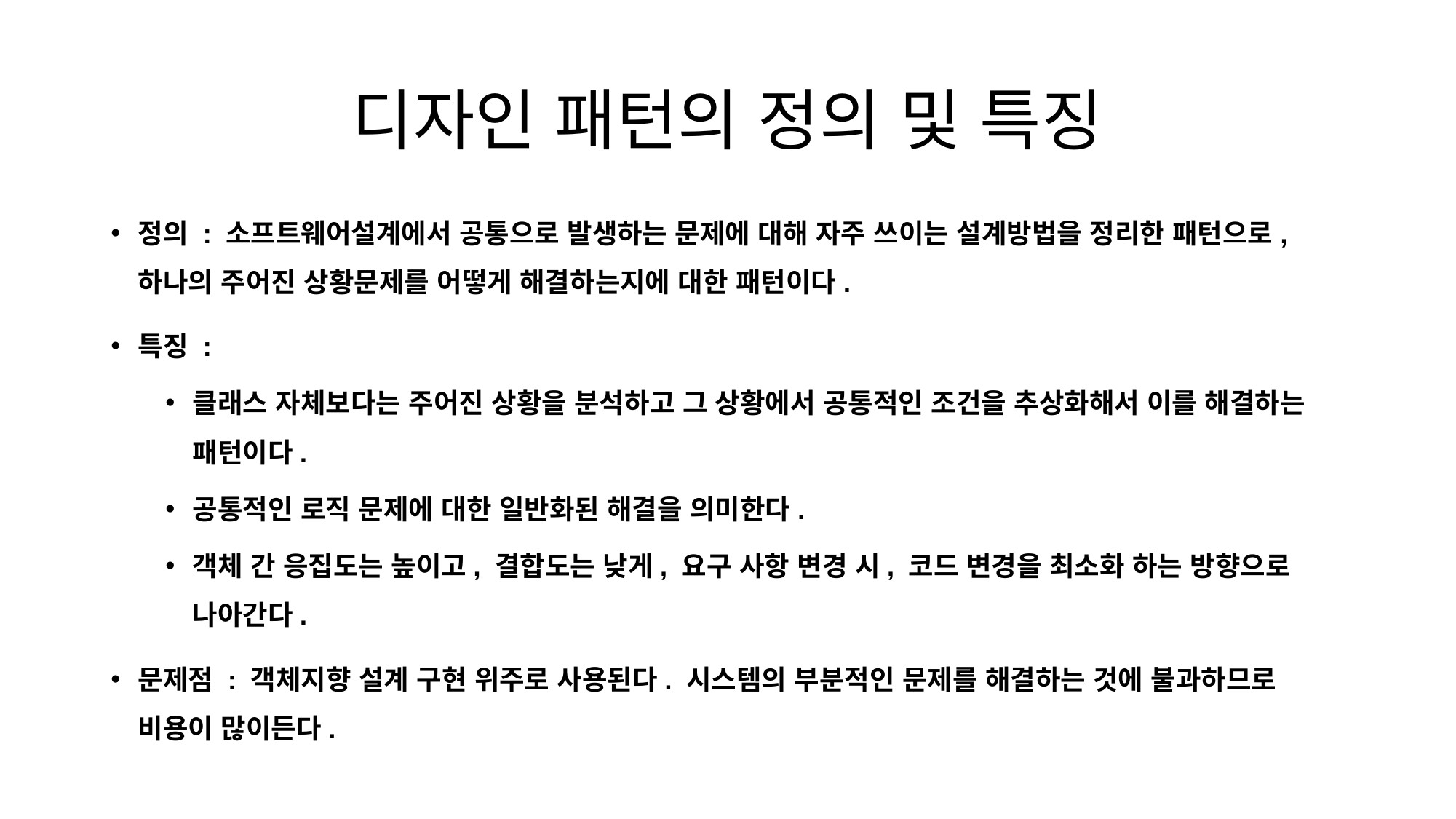

# 디자인 패턴의 정의 및 특징
정의 : 소프트웨어설계에서 공통으로 발생하는 문제에 대해 자주 쓰이는 설계방법을 정리한 패턴으로, 하나의 주어진 상황문제를 어떻게 해결하는지에 대한 패턴이다.
특징 :
클래스 자체보다는 주어진 상황을 분석하고 그 상황에서 공통적인 조건을 추상화해서 이를 해결하는 패턴이다.
공통적인 로직 문제에 대한 일반화된 해결을 의미한다.
객체 간 응집도는 높이고, 결합도는 낮게, 요구 사항 변경 시, 코드 변경을 최소화 하는 방향으로 나아간다.
문제점 : 객체지향 설계 구현 위주로 사용된다. 시스템의 부분적인 문제를 해결하는 것에 불과하므로 비용이 많이든다.